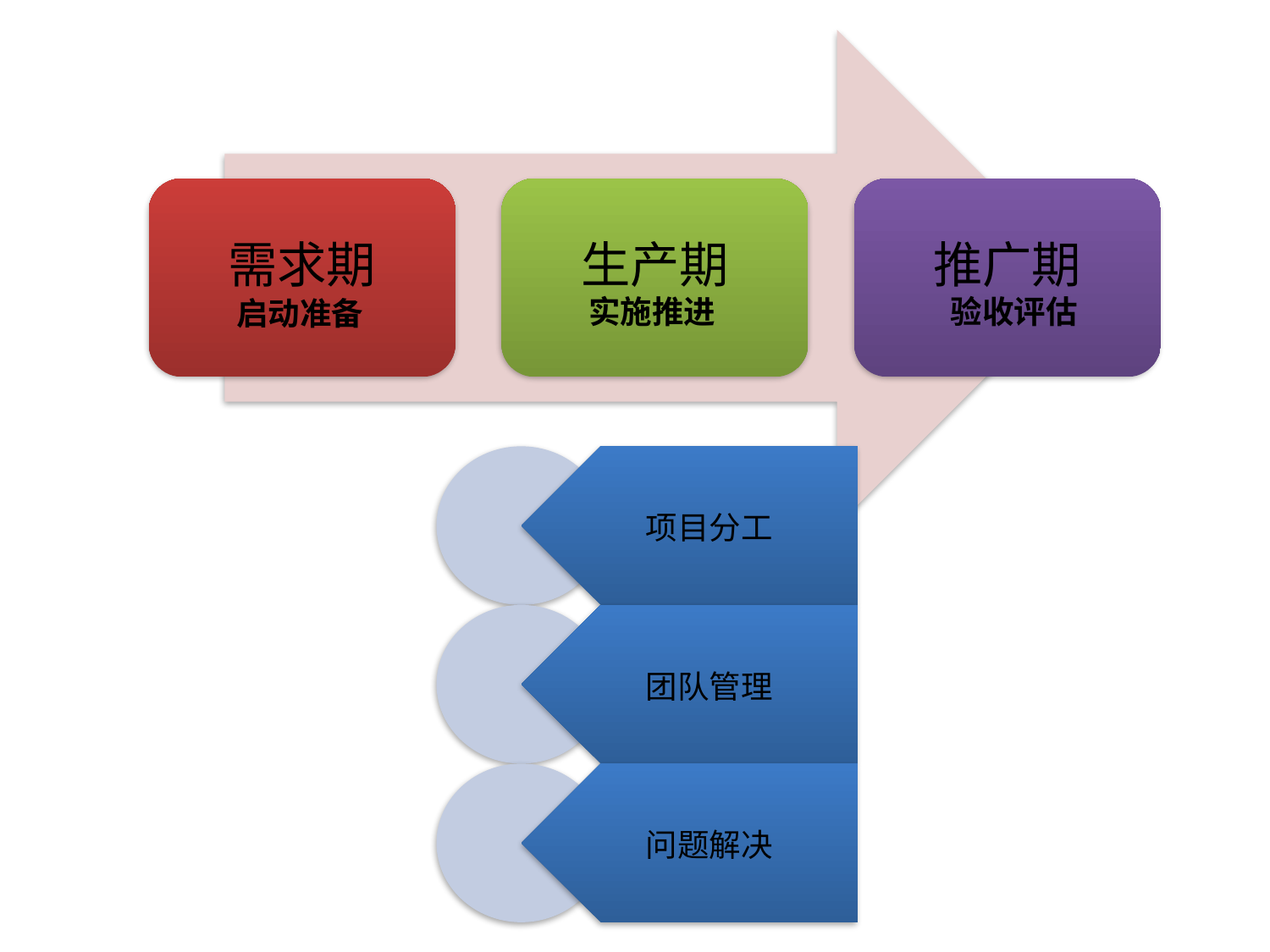

需求期
推广期
生产期
实施推进
验收评估
启动准备
项目分工
团队管理
问题解决